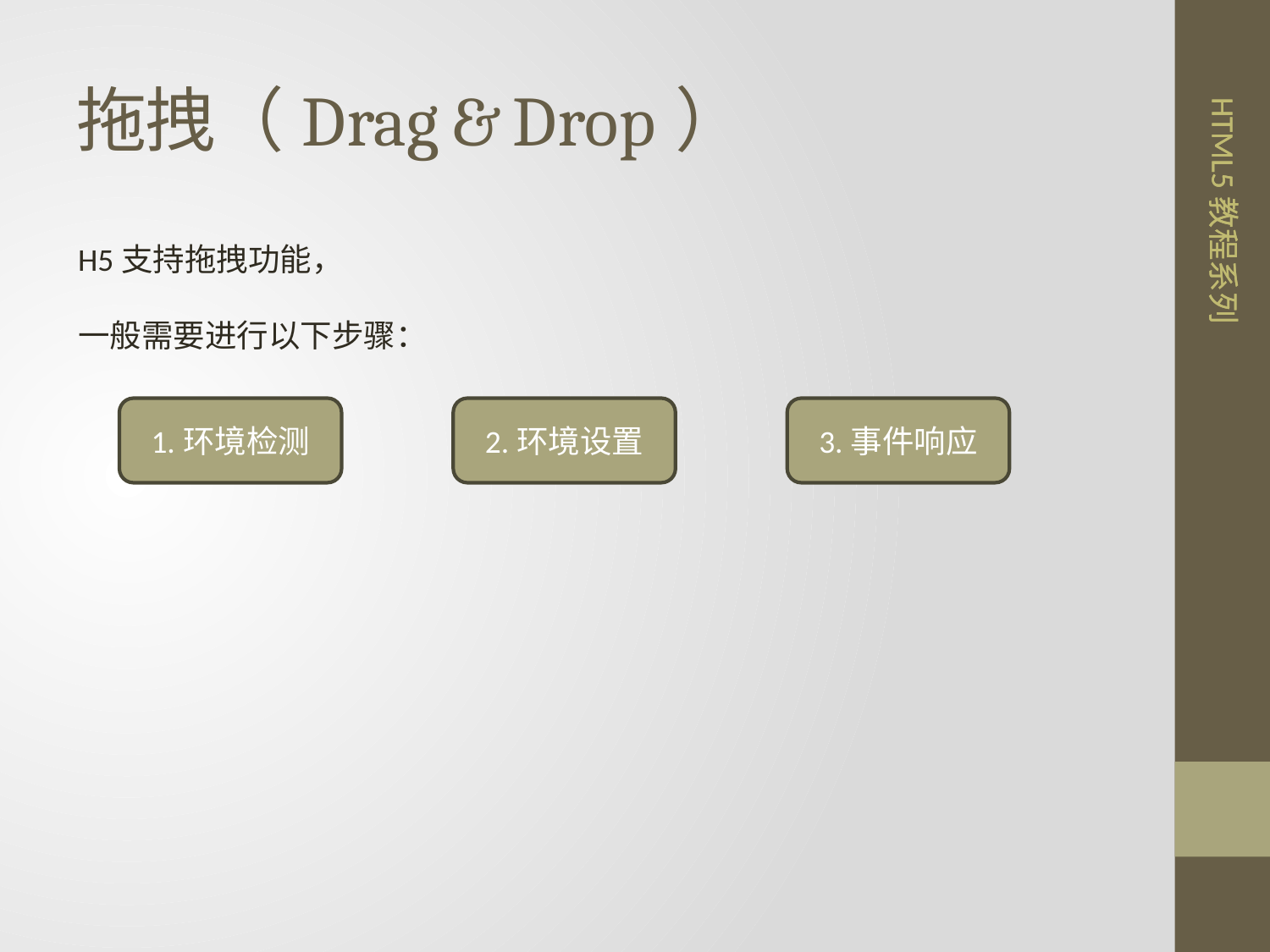

# 拖拽（Drag & Drop）
H5支持拖拽功能，

一般需要进行以下步骤：
1.环境检测
2.环境设置
3.事件响应